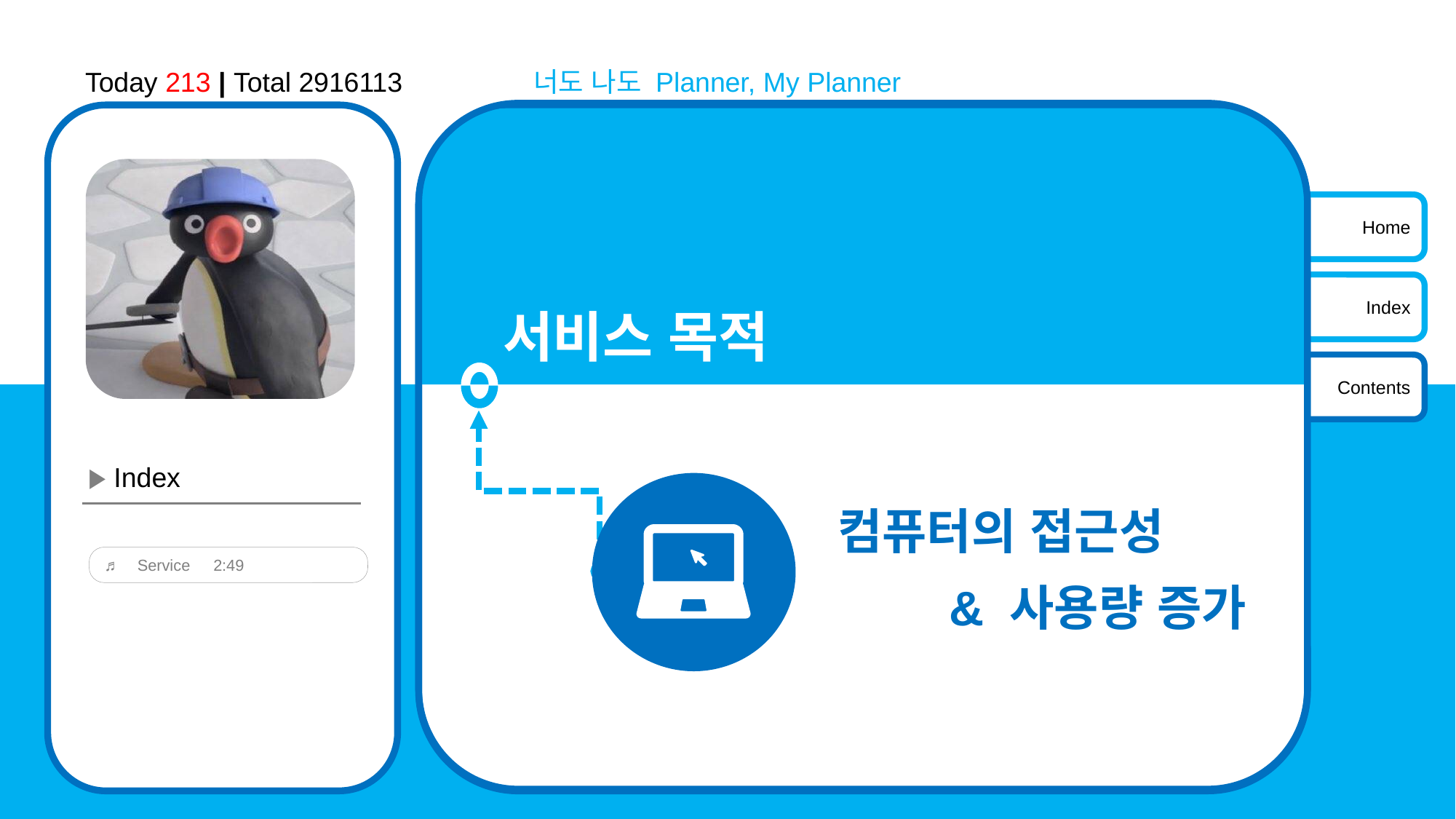

Today 213 | Total 2916113
너도 나도 Planner, My Planner

Home
Index
서비스 목적
Contents

▶ Index

컴퓨터의 접근성
♬    Service	2:49
& 사용량 증가